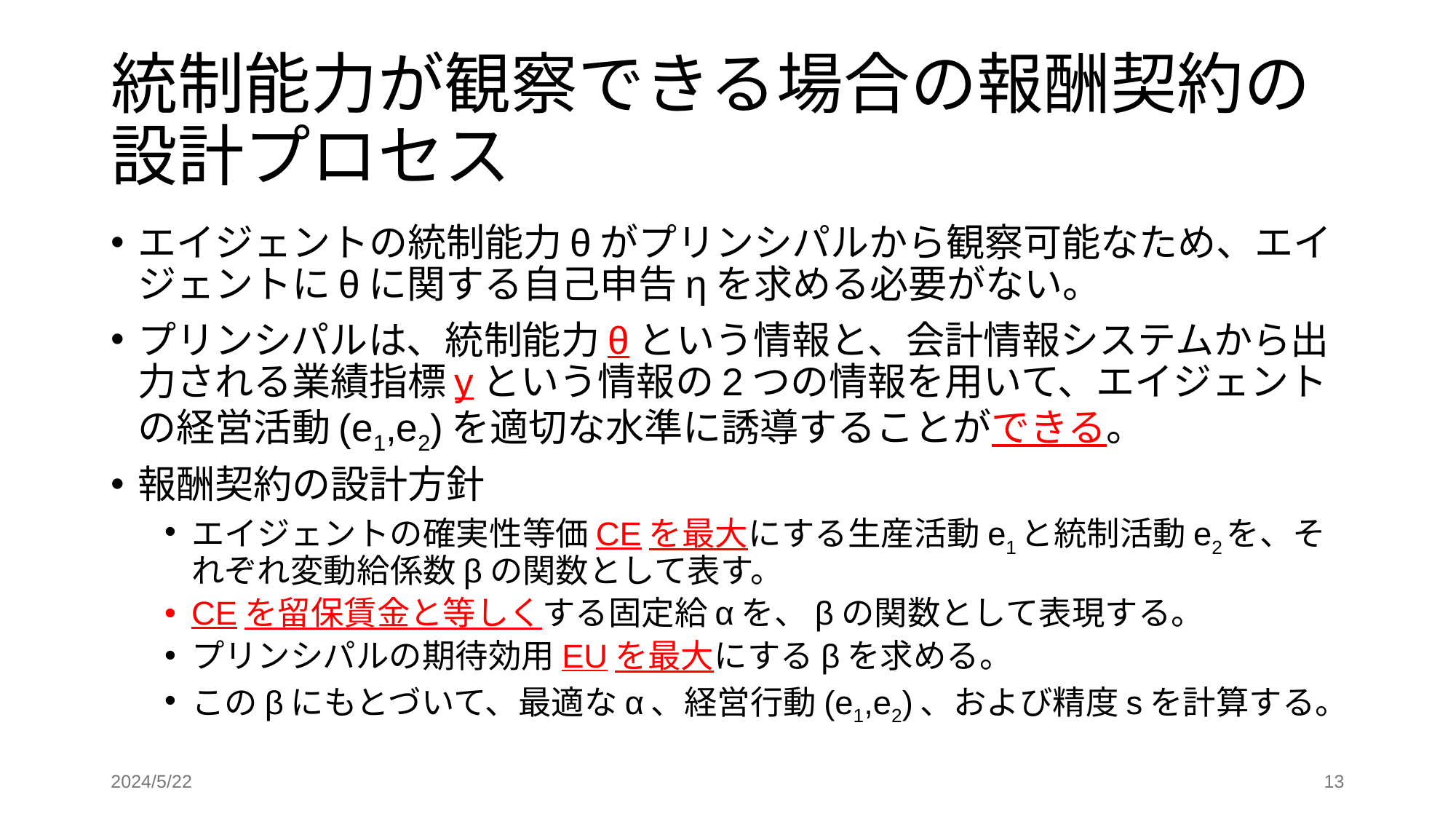

# 統制能力が観察できる場合の報酬契約の設計プロセス
エイジェントの統制能力θがプリンシパルから観察可能なため、エイジェントにθに関する自己申告ηを求める必要がない。
プリンシパルは、統制能力θという情報と、会計情報システムから出力される業績指標yという情報の2つの情報を用いて、エイジェントの経営活動(e1,e2)を適切な水準に誘導することができる。
報酬契約の設計方針
エイジェントの確実性等価CEを最大にする生産活動e1と統制活動e2を、それぞれ変動給係数βの関数として表す。
CEを留保賃金と等しくする固定給αを、βの関数として表現する。
プリンシパルの期待効用EUを最大にするβを求める。
このβにもとづいて、最適なα、経営行動(e1,e2)、および精度sを計算する。
2024/5/22
13